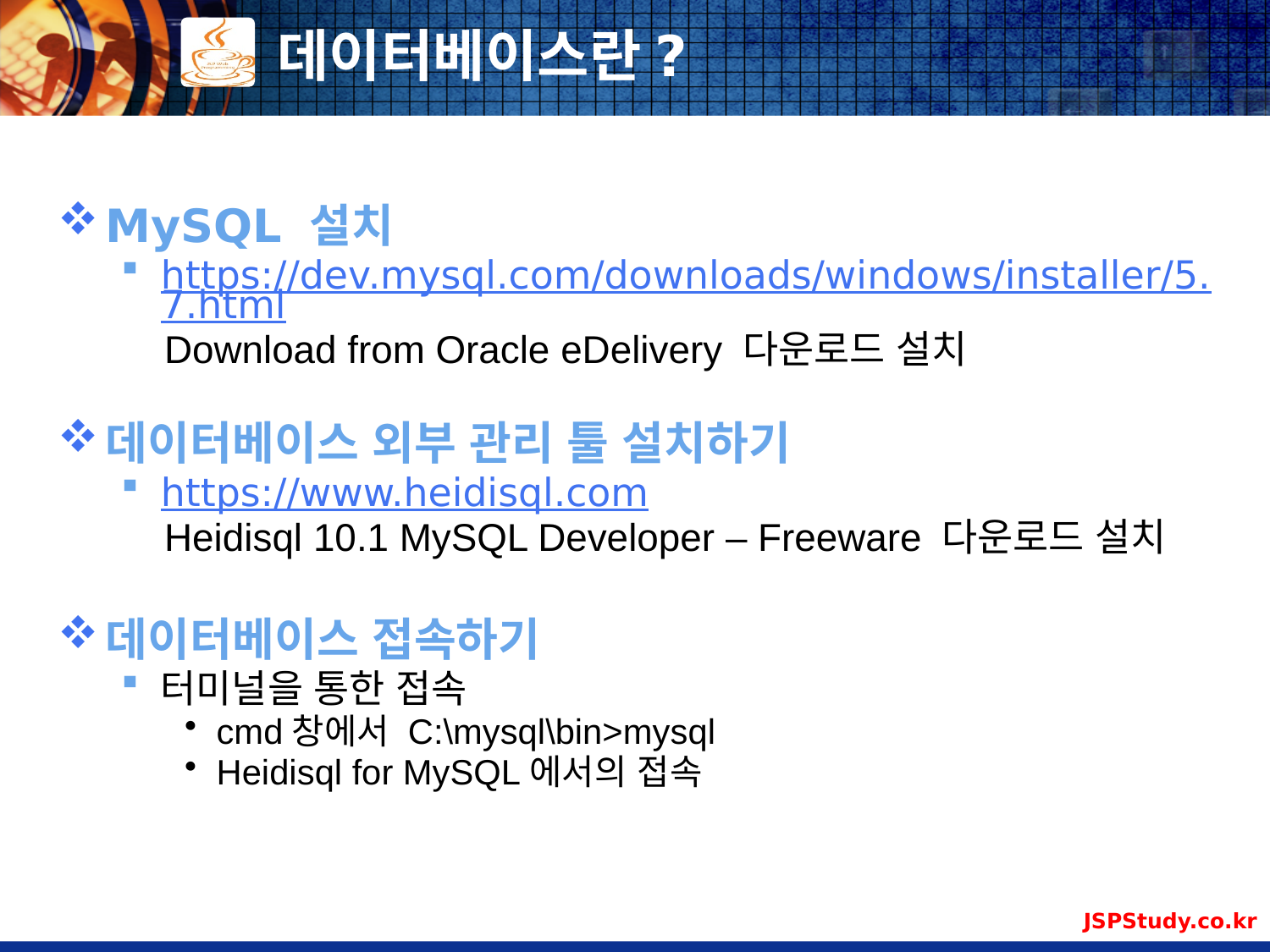

# 데이터베이스란?
MySQL 설치
https://dev.mysql.com/downloads/windows/installer/5.7.html
    Download from Oracle eDelivery 다운로드 설치

데이터베이스 외부 관리 툴 설치하기
https://www.heidisql.com
    Heidisql 10.1 MySQL Developer – Freeware 다운로드 설치

데이터베이스 접속하기
터미널을 통한 접속
cmd창에서 C:\mysql\bin>mysql
Heidisql for MySQL에서의 접속
JSPStudy.co.kr